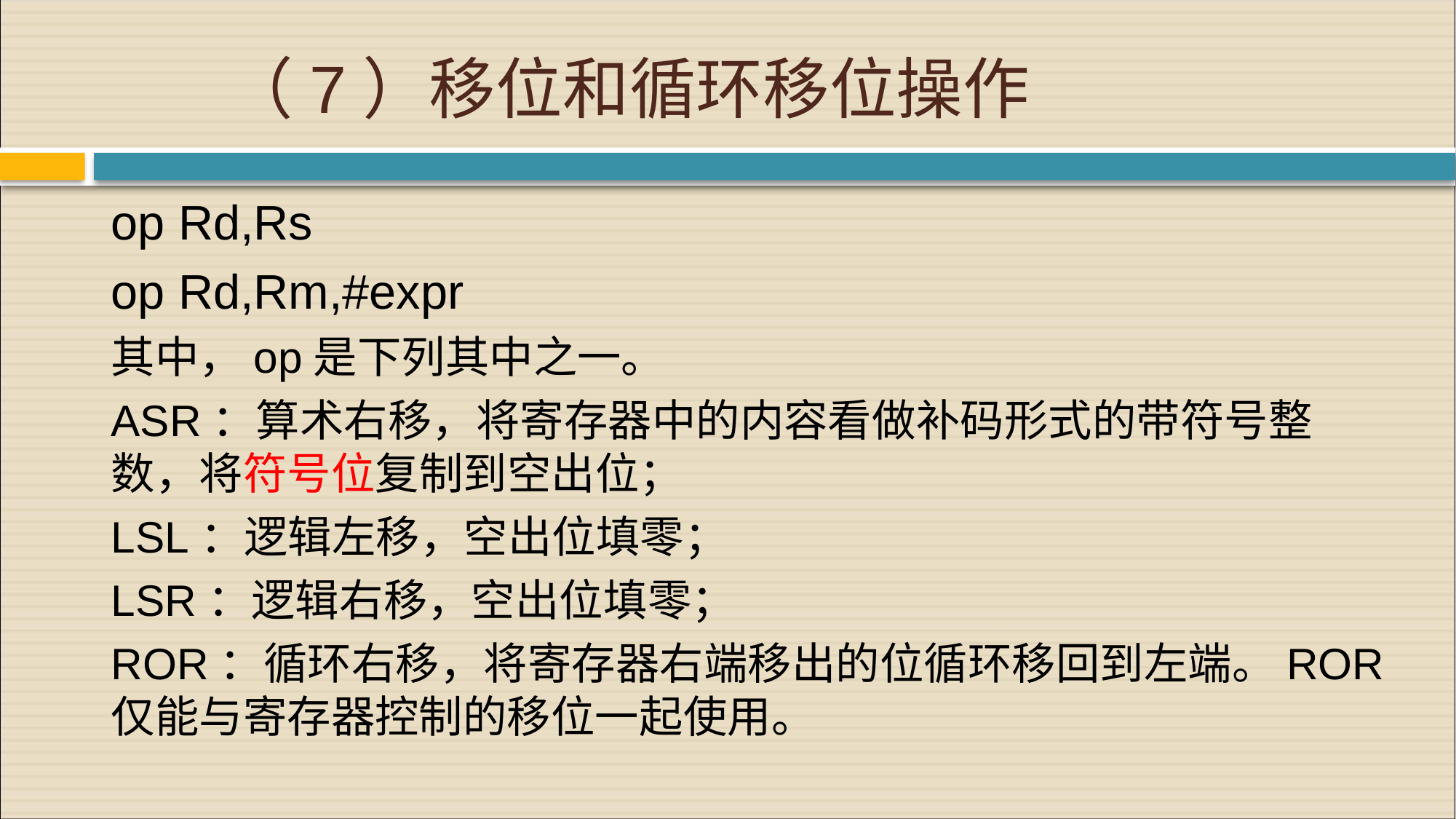

# （7）移位和循环移位操作
op Rd,Rs
op Rd,Rm,#expr
其中，op是下列其中之一。
ASR：算术右移，将寄存器中的内容看做补码形式的带符号整数，将符号位复制到空出位；
LSL：逻辑左移，空出位填零；
LSR：逻辑右移，空出位填零；
ROR：循环右移，将寄存器右端移出的位循环移回到左端。ROR仅能与寄存器控制的移位一起使用。